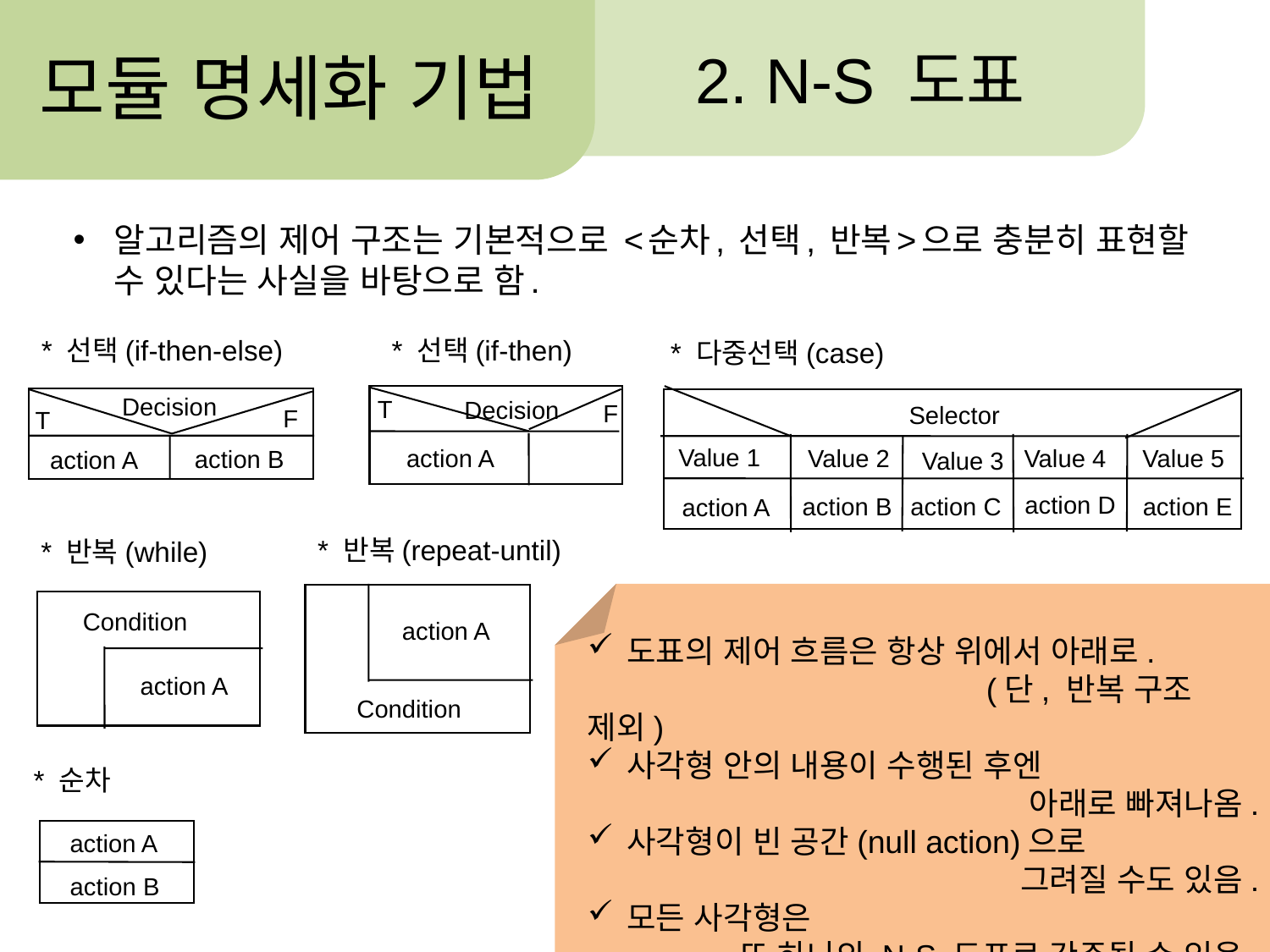

2. N-S 도표
모듈 명세화 기법
알고리즘의 제어 구조는 기본적으로 <순차, 선택, 반복>으로 충분히 표현할 수 있다는 사실을 바탕으로 함.
* 선택(if-then)
* 선택(if-then-else)
* 다중선택(case)
Decision

F
T

action B
action A

T
Decision

F

action A

Selector

Value 1

Value 2
Value 4
Value 5
Value 3

action D
action E
action B
action C
action A
* 반복(repeat-until)
* 반복(while)

action A

Condition

Condition

action A
도표의 제어 흐름은 항상 위에서 아래로.
			  (단, 반복 구조 제외)
사각형 안의 내용이 수행된 후엔
			      아래로 빠져나옴.
사각형이 빈 공간(null action)으로
			     그려질 수도 있음.
모든 사각형은
	  또 하나의 N-S 도표로 간주될 수 있음.
* 순차

action A

action B